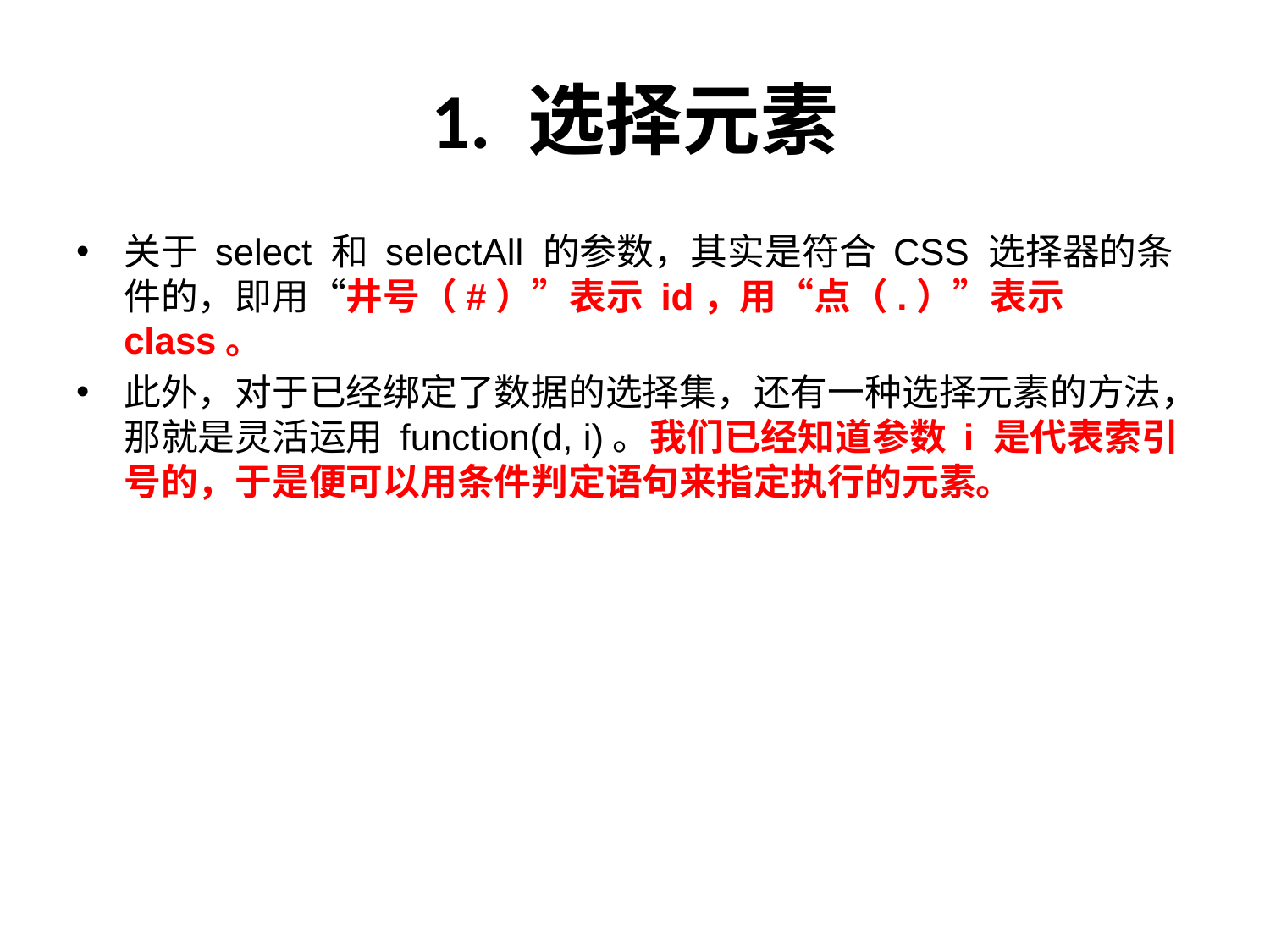

# 1. 选择元素
关于 select 和 selectAll 的参数，其实是符合 CSS 选择器的条件的，即用“井号（#）”表示 id，用“点（.）”表示 class。
此外，对于已经绑定了数据的选择集，还有一种选择元素的方法，那就是灵活运用 function(d, i)。我们已经知道参数 i 是代表索引号的，于是便可以用条件判定语句来指定执行的元素。